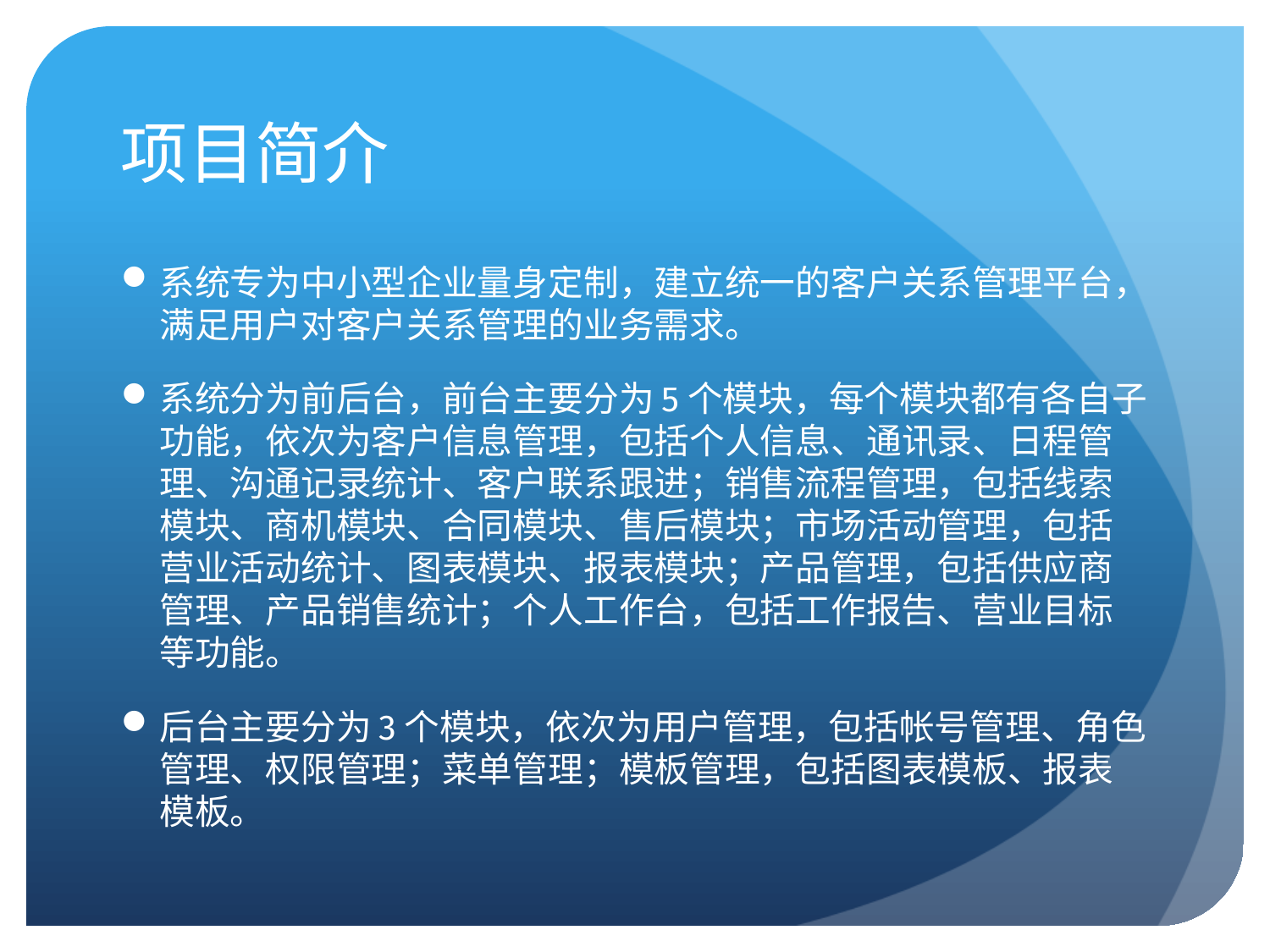

# 项目简介
系统专为中小型企业量身定制，建立统一的客户关系管理平台，满足用户对客户关系管理的业务需求。
系统分为前后台，前台主要分为5个模块，每个模块都有各自子功能，依次为客户信息管理，包括个人信息、通讯录、日程管理、沟通记录统计、客户联系跟进；销售流程管理，包括线索模块、商机模块、合同模块、售后模块；市场活动管理，包括营业活动统计、图表模块、报表模块；产品管理，包括供应商管理、产品销售统计；个人工作台，包括工作报告、营业目标等功能。
后台主要分为3个模块，依次为用户管理，包括帐号管理、角色管理、权限管理；菜单管理；模板管理，包括图表模板、报表模板。